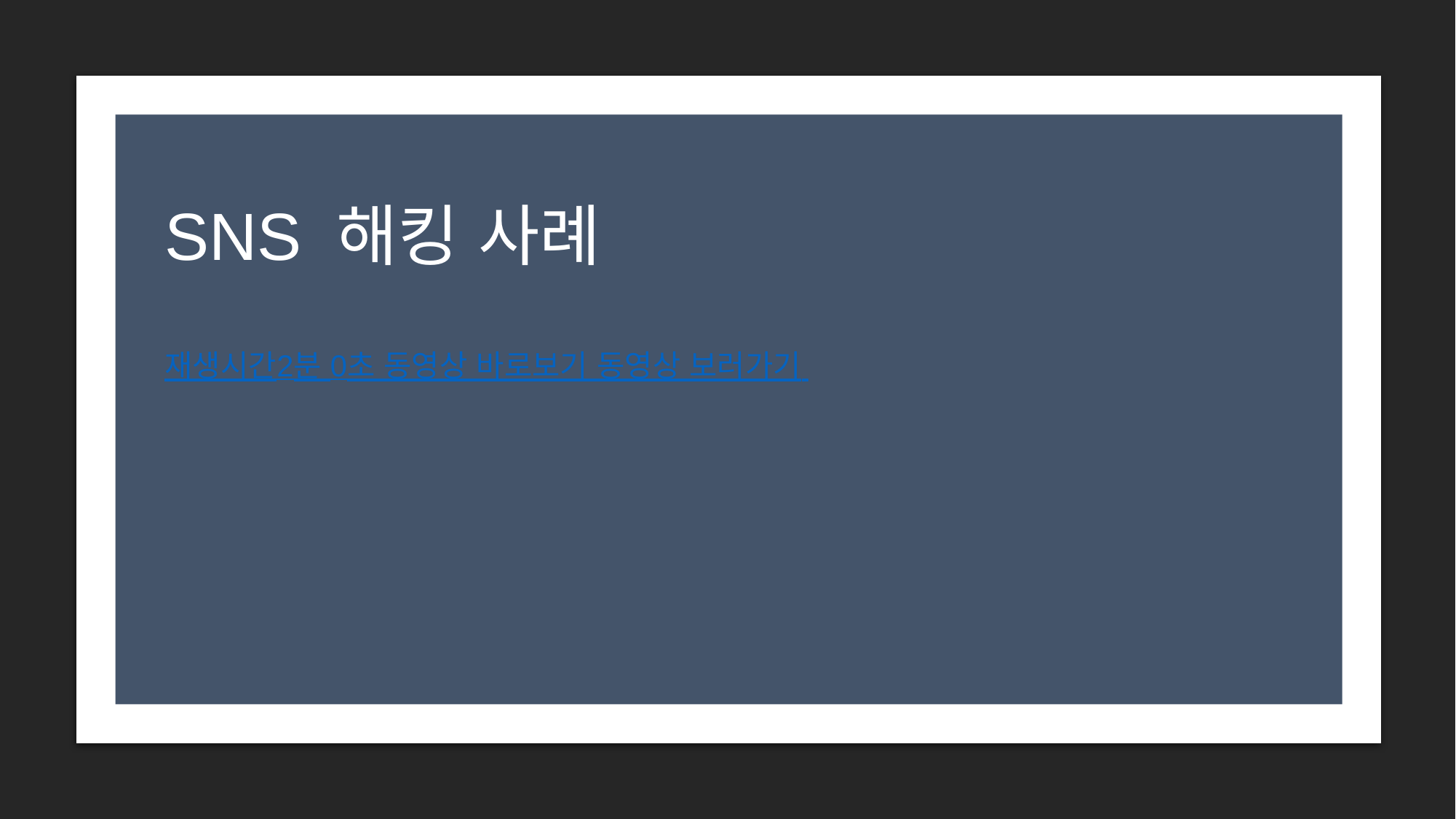

# SNS 해킹 사례
재생시간2분 0초 동영상 바로보기 동영상 보러가기